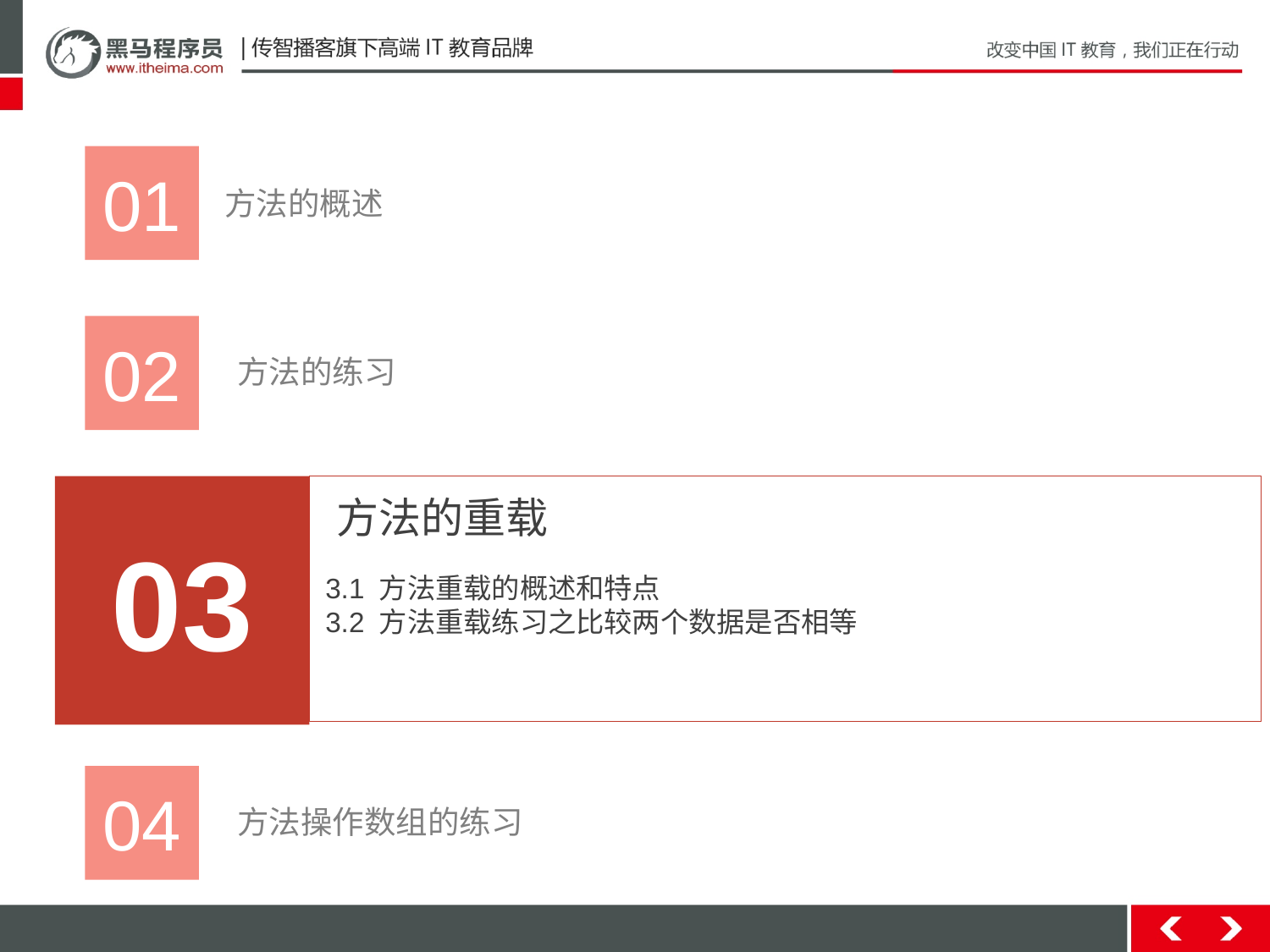

01
 方法的概述

02
方法的练习

03

方法的重载

 3.1 方法重载的概述和特点
 3.2 方法重载练习之比较两个数据是否相等
04
方法操作数组的练习